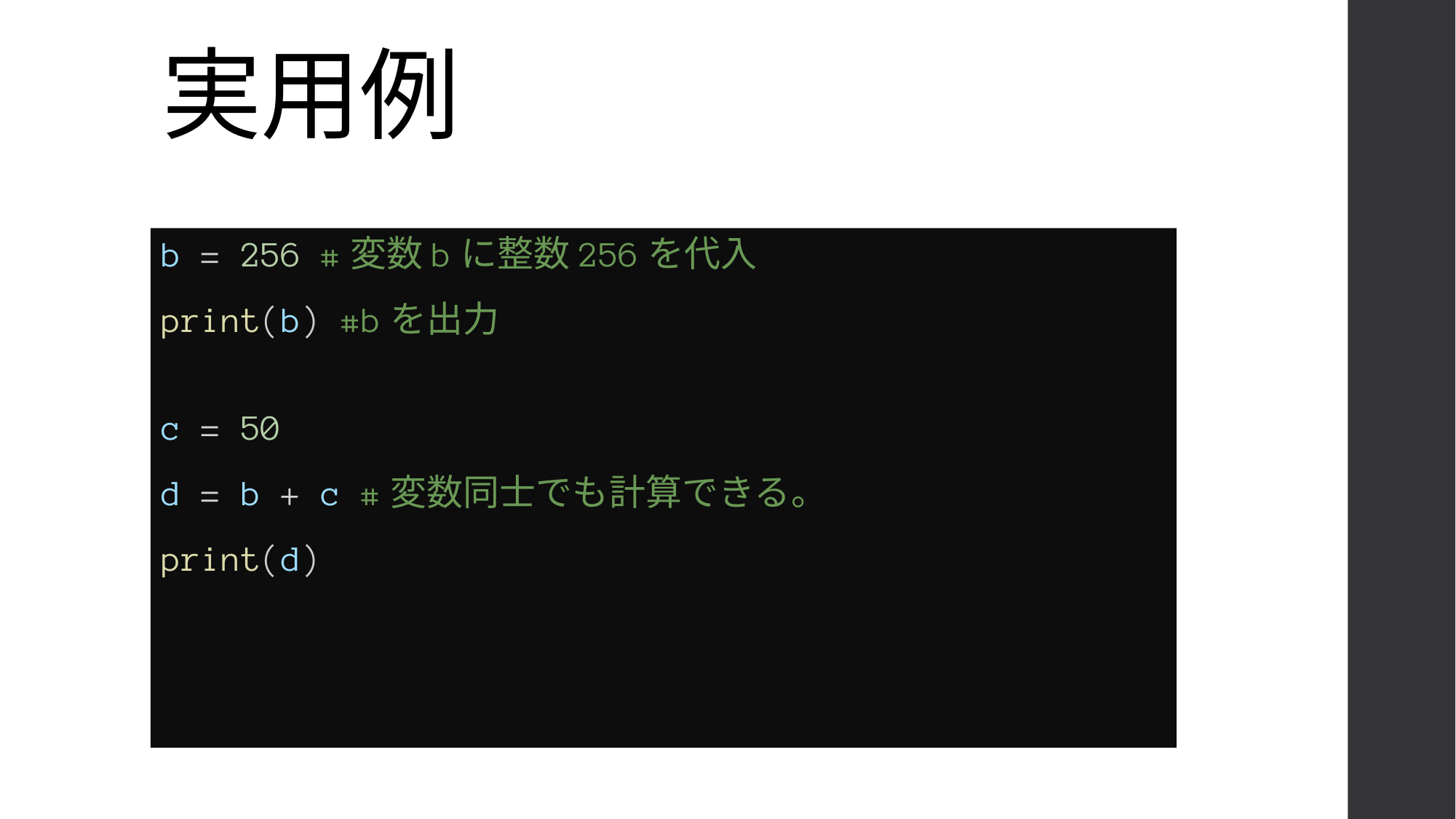

# 実用例
b = 256 #変数bに整数256を代入
print(b) #bを出力
c = 50
d = b + c #変数同士でも計算できる。
print(d)